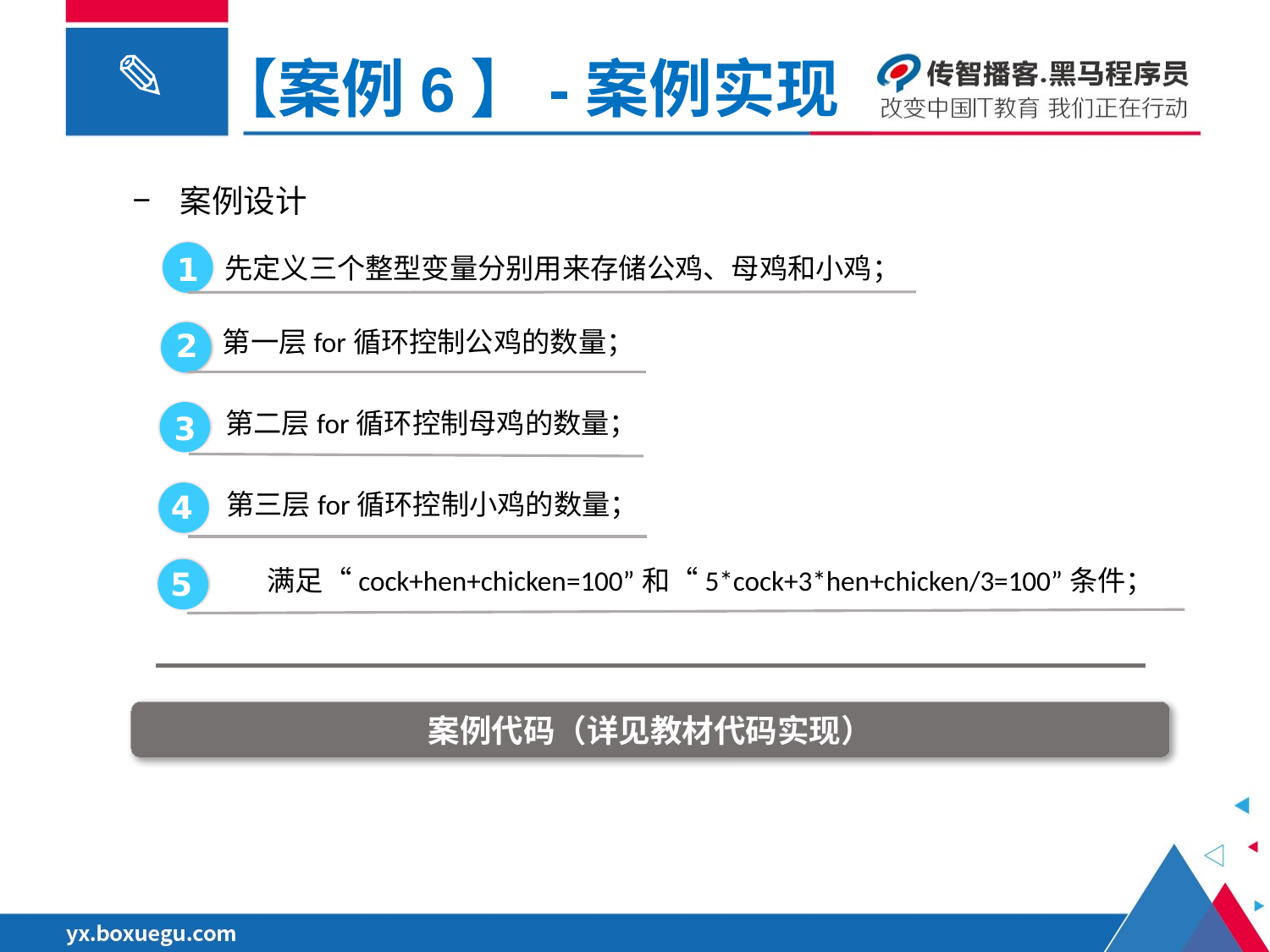

【案例6】-案例实现
案例设计
先定义三个整型变量分别用来存储公鸡、母鸡和小鸡；

1
第一层for循环控制公鸡的数量；
2

第二层for循环控制母鸡的数量；

3
第三层for循环控制小鸡的数量；
4

满足“cock+hen+chicken=100”和“5*cock+3*hen+chicken/3=100”条件；
5

案例代码（详见教材代码实现）